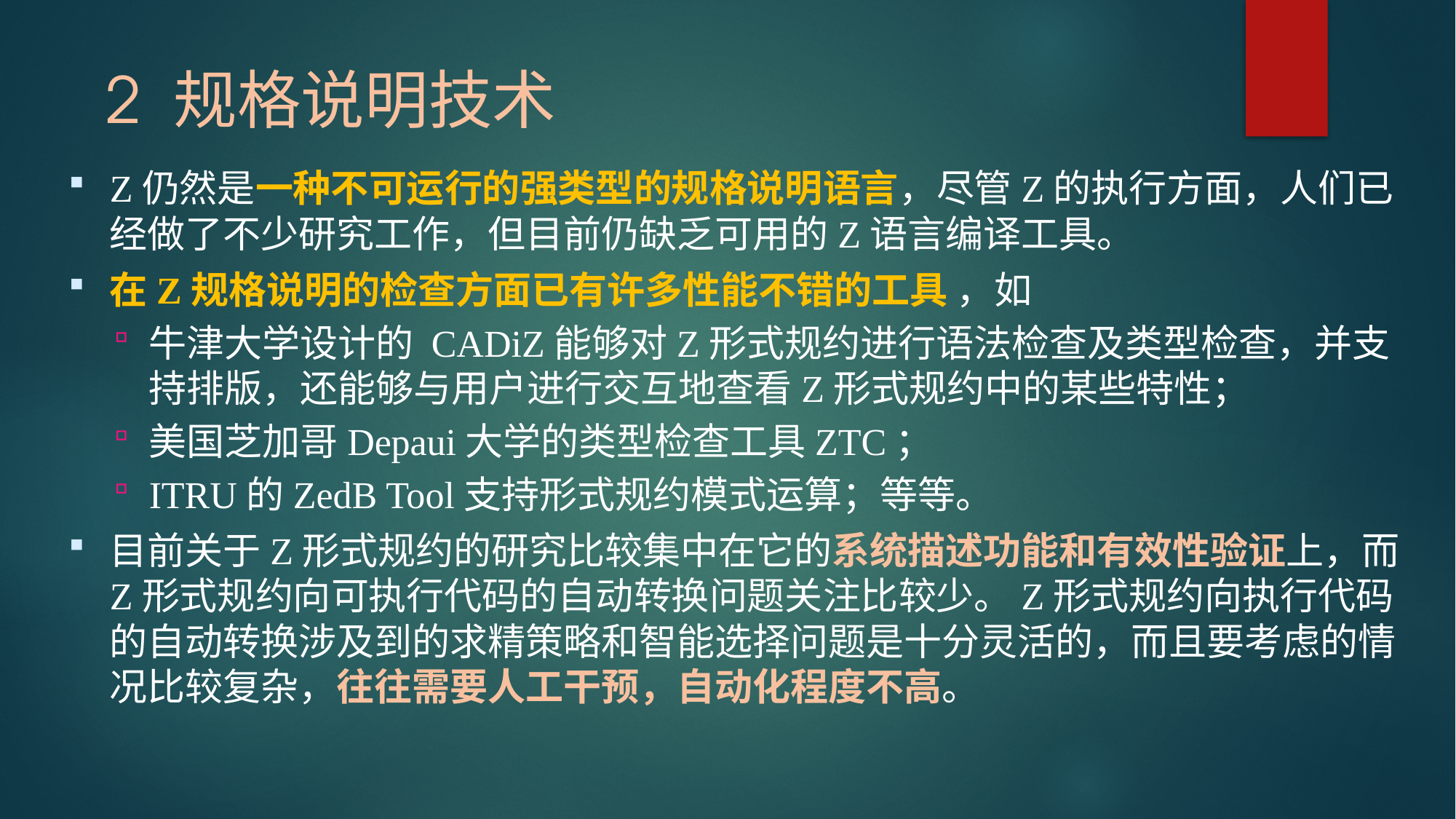

# 2 规格说明技术
Z仍然是一种不可运行的强类型的规格说明语言，尽管Z的执行方面，人们已经做了不少研究工作，但目前仍缺乏可用的Z语言编译工具。
在Z规格说明的检查方面已有许多性能不错的工具 ，如
牛津大学设计的 CADiZ能够对Z形式规约进行语法检查及类型检查，并支持排版，还能够与用户进行交互地查看Z形式规约中的某些特性；
美国芝加哥Depaui大学的类型检查工具ZTC；
ITRU的ZedB Tool支持形式规约模式运算；等等。
目前关于Z形式规约的研究比较集中在它的系统描述功能和有效性验证上，而Z形式规约向可执行代码的自动转换问题关注比较少。Z形式规约向执行代码的自动转换涉及到的求精策略和智能选择问题是十分灵活的，而且要考虑的情况比较复杂，往往需要人工干预，自动化程度不高。